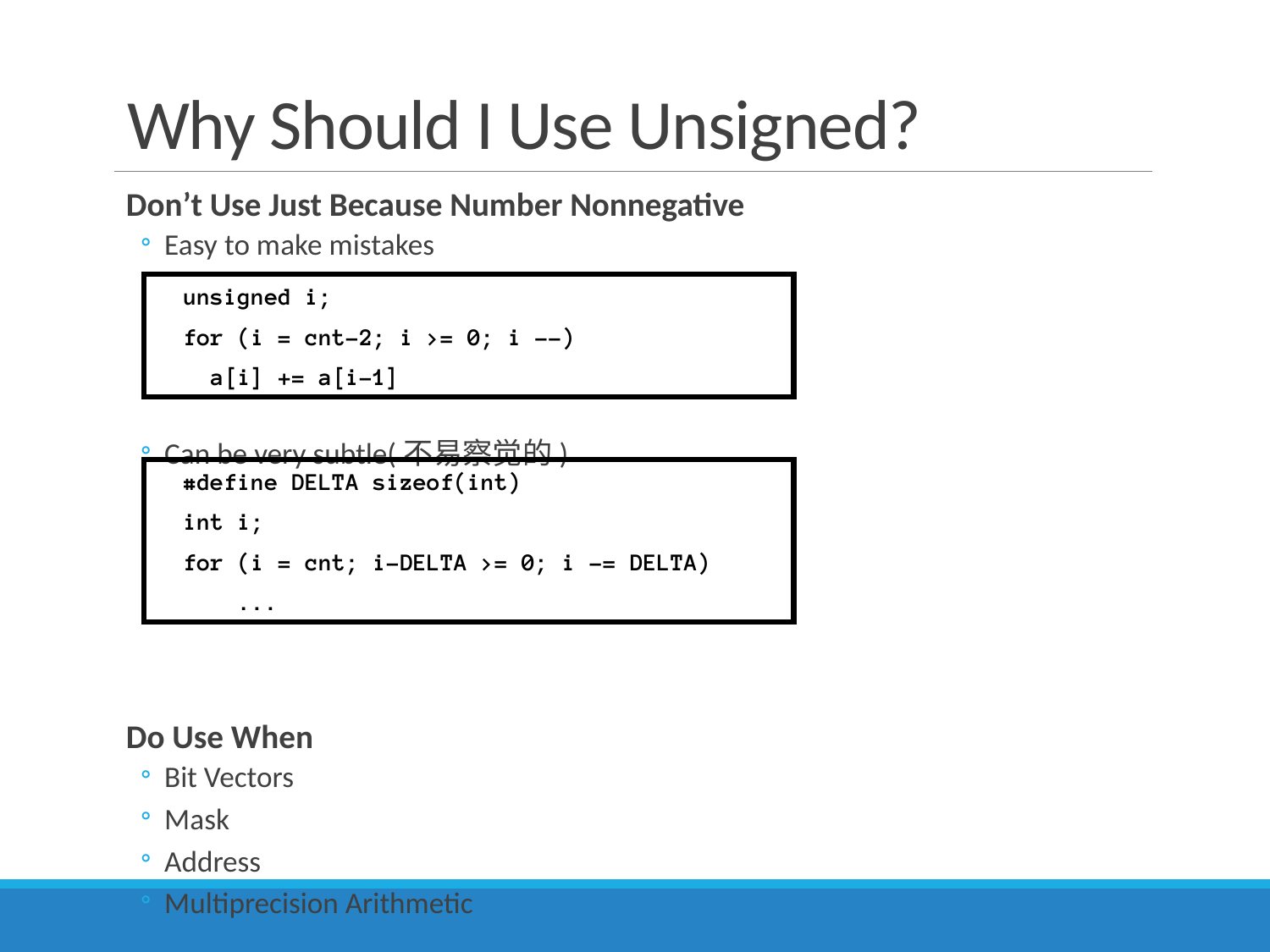

# Why Should I Use Unsigned?
Don’t Use Just Because Number Nonnegative
Easy to make mistakes

Can be very subtle(不易察觉的)

Do Use When
Bit Vectors
Mask
Address
Multiprecision Arithmetic
  unsigned i;
  for (i = cnt-2; i >= 0; i --)
    a[i] += a[i-1]
  #define DELTA sizeof(int)
  int i;
  for (i = cnt; i-DELTA >= 0; i -= DELTA)
      ...